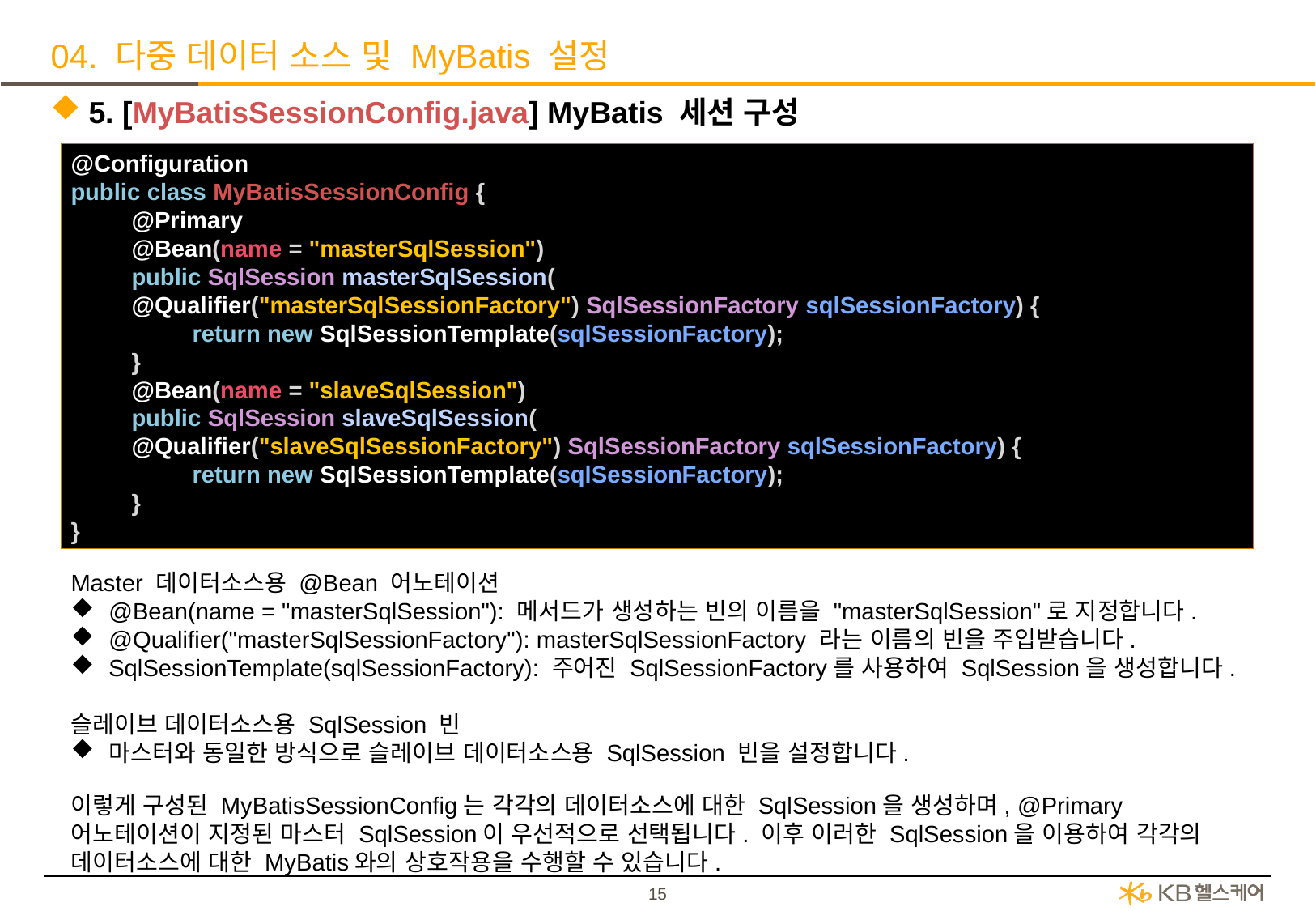

# 04. 다중 데이터 소스 및 MyBatis 설정
5. [MyBatisSessionConfig.java] MyBatis 세션 구성

@Configuration
public class MyBatisSessionConfig {
@Primary
@Bean(name = "masterSqlSession")
public SqlSession masterSqlSession(
@Qualifier("masterSqlSessionFactory") SqlSessionFactory sqlSessionFactory) {
return new SqlSessionTemplate(sqlSessionFactory);
}
@Bean(name = "slaveSqlSession")
public SqlSession slaveSqlSession(
@Qualifier("slaveSqlSessionFactory") SqlSessionFactory sqlSessionFactory) {
return new SqlSessionTemplate(sqlSessionFactory);
}
}

Master 데이터소스용 @Bean 어노테이션
@Bean(name = "masterSqlSession"): 메서드가 생성하는 빈의 이름을 "masterSqlSession"로 지정합니다.
@Qualifier("masterSqlSessionFactory"): masterSqlSessionFactory 라는 이름의 빈을 주입받습니다.
SqlSessionTemplate(sqlSessionFactory): 주어진 SqlSessionFactory를 사용하여 SqlSession을 생성합니다.

슬레이브 데이터소스용 SqlSession 빈
마스터와 동일한 방식으로 슬레이브 데이터소스용 SqlSession 빈을 설정합니다.

이렇게 구성된 MyBatisSessionConfig는 각각의 데이터소스에 대한 SqlSession을 생성하며, @Primary 어노테이션이 지정된 마스터 SqlSession이 우선적으로 선택됩니다. 이후 이러한 SqlSession을 이용하여 각각의 데이터소스에 대한 MyBatis와의 상호작용을 수행할 수 있습니다.